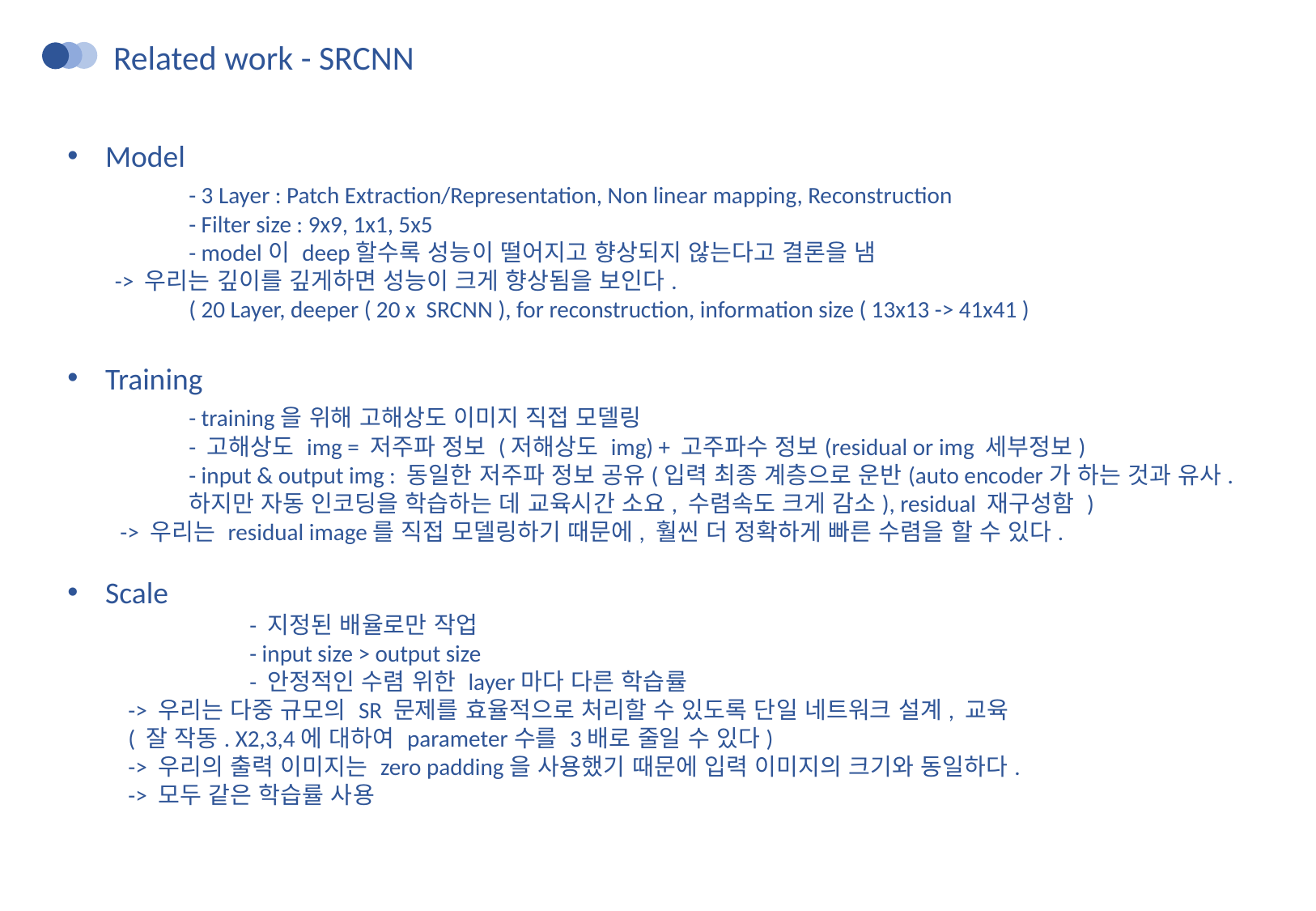

Related work - SRCNN

Model
	- 3 Layer : Patch Extraction/Representation, Non linear mapping, Reconstruction
	- Filter size : 9x9, 1x1, 5x5
	- model이 deep할수록 성능이 떨어지고 향상되지 않는다고 결론을 냄
         -> 우리는 깊이를 깊게하면 성능이 크게 향상됨을 보인다.
	( 20 Layer, deeper ( 20 x  SRCNN ), for reconstruction, information size ( 13x13 -> 41x41 )

Training
	- training을 위해 고해상도 이미지 직접 모델링
	- 고해상도 img = 저주파 정보 (저해상도 img) + 고주파수 정보(residual or img 세부정보)
	- input & output img : 동일한 저주파 정보 공유(입력 최종 계층으로 운반(auto encoder가 하는 것과 유사. 	하지만 자동 인코딩을 학습하는 데 교육시간 소요, 수렴속도 크게 감소), residual 재구성함 )
          -> 우리는 residual image를 직접 모델링하기 때문에, 훨씬 더 정확하게 빠른 수렴을 할 수 있다.

Scale
	- 지정된 배율로만 작업
	- input size > output size
	- 안정적인 수렴 위한 layer마다 다른 학습률
-> 우리는 다중 규모의 SR 문제를 효율적으로 처리할 수 있도록 단일 네트워크 설계, 교육
( 잘 작동. X2,3,4에 대하여 parameter수를 3배로 줄일 수 있다)
-> 우리의 출력 이미지는 zero padding을 사용했기 때문에 입력 이미지의 크기와 동일하다.
-> 모두 같은 학습률 사용